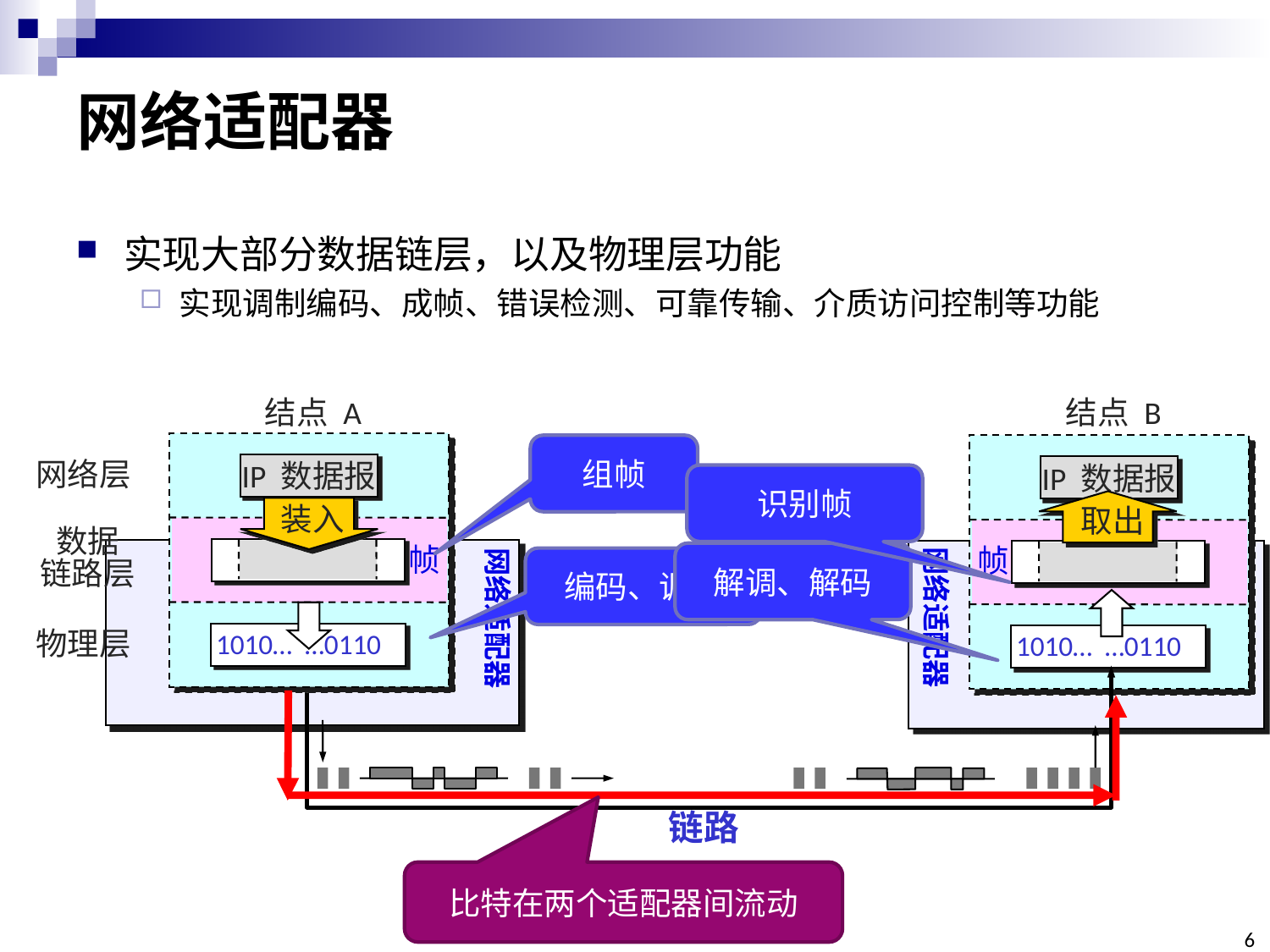

# 网络适配器
实现大部分数据链层，以及物理层功能
实现调制编码、成帧、错误检测、可靠传输、介质访问控制等功能
结点 A
结点 B

组帧

网络层
IP 数据报
IP 数据报
识别帧

装入
取出

数据
链路层

帧
网络适配器
帧
网络适配器

解调、解码
编码、调制

物理层

1010…  …0110

1010…  …0110

链路
比特在两个适配器间流动
6